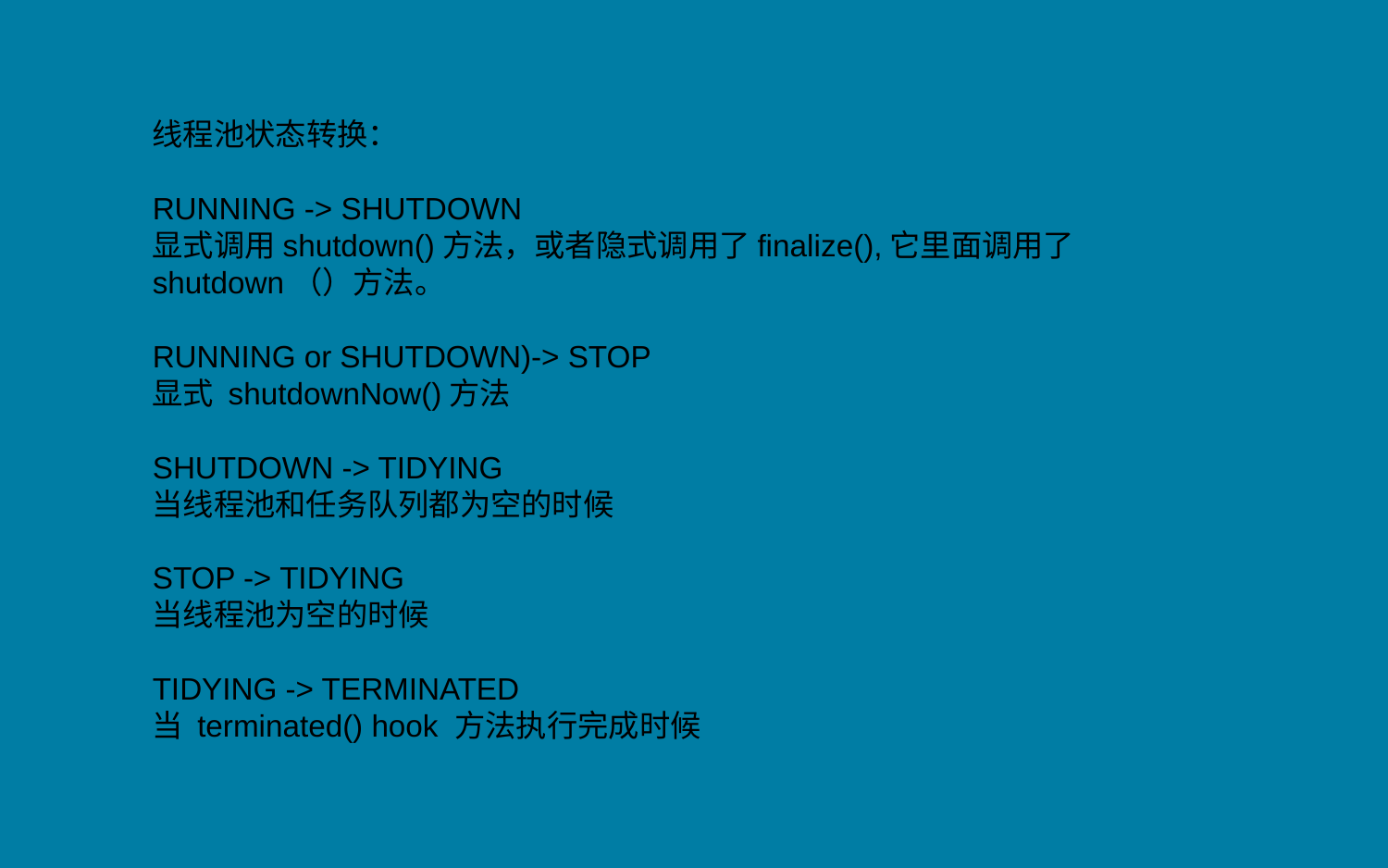

线程池状态转换：

RUNNING -> SHUTDOWN
显式调用shutdown()方法，或者隐式调用了finalize(),它里面调用了shutdown（）方法。

RUNNING or SHUTDOWN)-> STOP
显式 shutdownNow()方法

SHUTDOWN -> TIDYING
当线程池和任务队列都为空的时候

STOP -> TIDYING
当线程池为空的时候

TIDYING -> TERMINATED
当 terminated() hook 方法执行完成时候